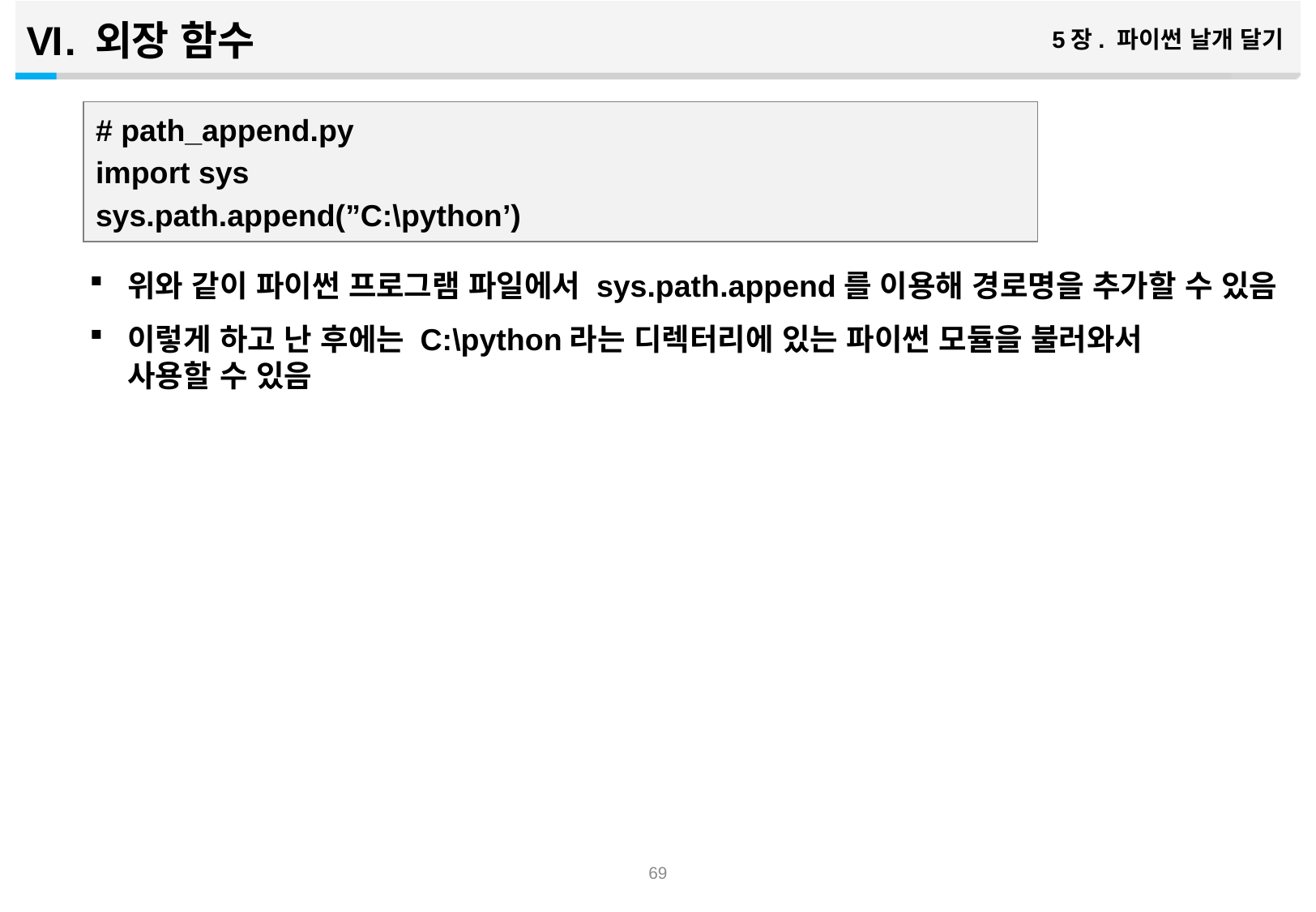

외장 함수
5장. 파이썬 날개 달기

위와 같이 파이썬 프로그램 파일에서 sys.path.append를 이용해 경로명을 추가할 수 있음
이렇게 하고 난 후에는 C:\python라는 디렉터리에 있는 파이썬 모듈을 불러와서          사용할 수 있음
# path_append.py
import sys
sys.path.append(”C:\python’)
69